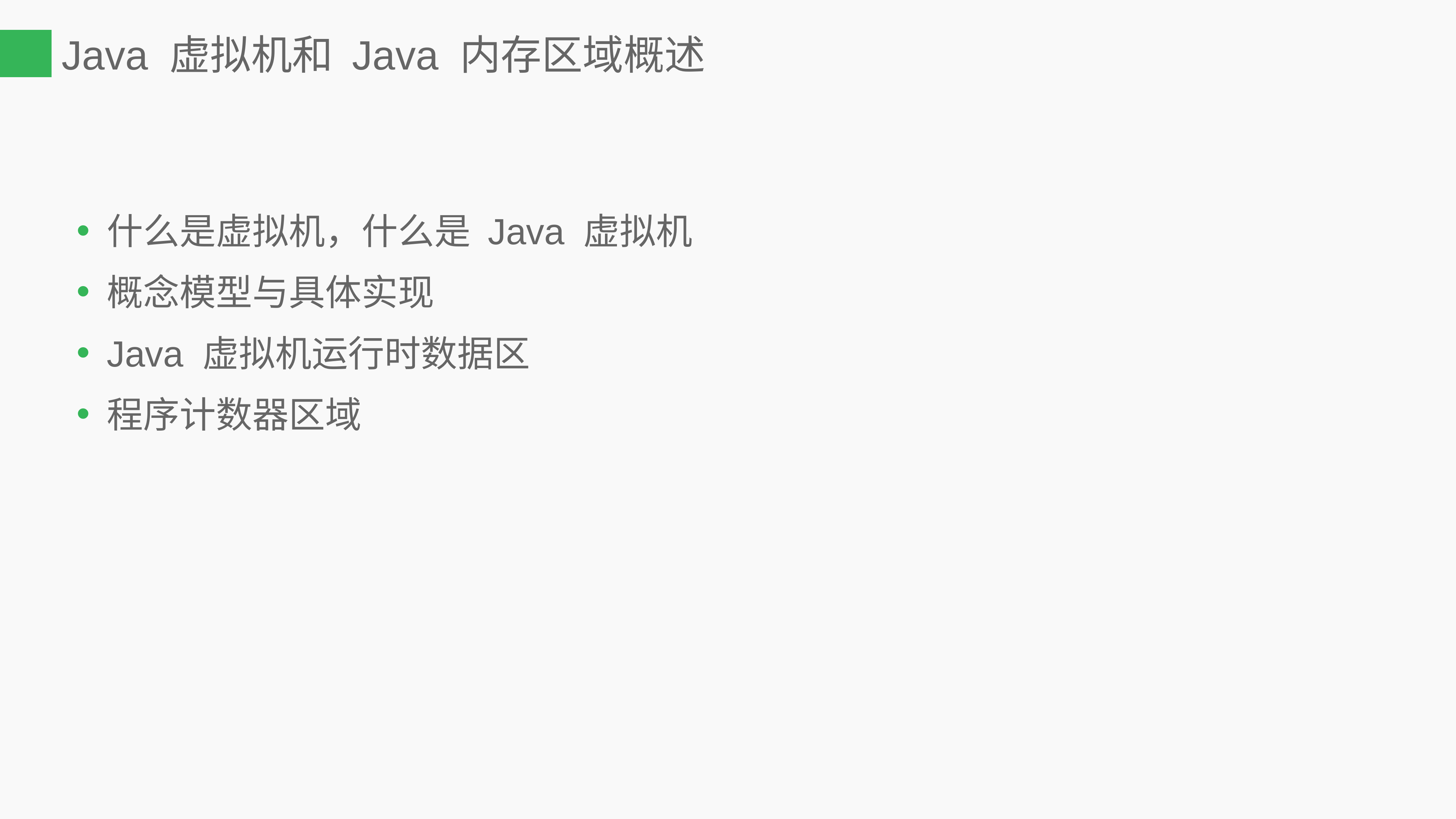

# Java 虚拟机和 Java 内存区域概述
什么是虚拟机，什么是 Java 虚拟机
概念模型与具体实现
Java 虚拟机运行时数据区
程序计数器区域